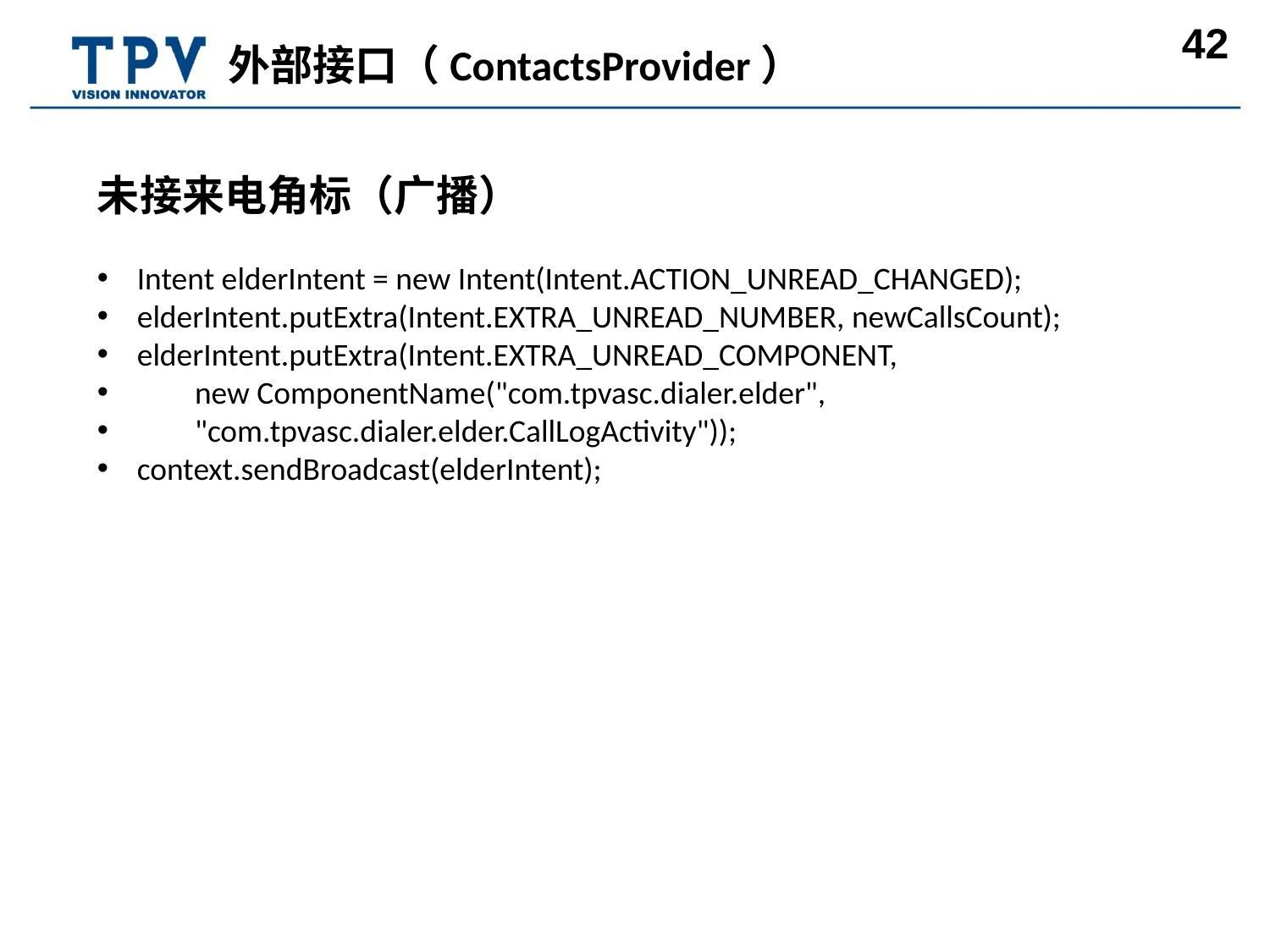

外部接口（ContactsProvider）
未接来电角标（广播）

Intent elderIntent = new Intent(Intent.ACTION_UNREAD_CHANGED);
elderIntent.putExtra(Intent.EXTRA_UNREAD_NUMBER, newCallsCount);
elderIntent.putExtra(Intent.EXTRA_UNREAD_COMPONENT,
        new ComponentName("com.tpvasc.dialer.elder",
        "com.tpvasc.dialer.elder.CallLogActivity"));
context.sendBroadcast(elderIntent);